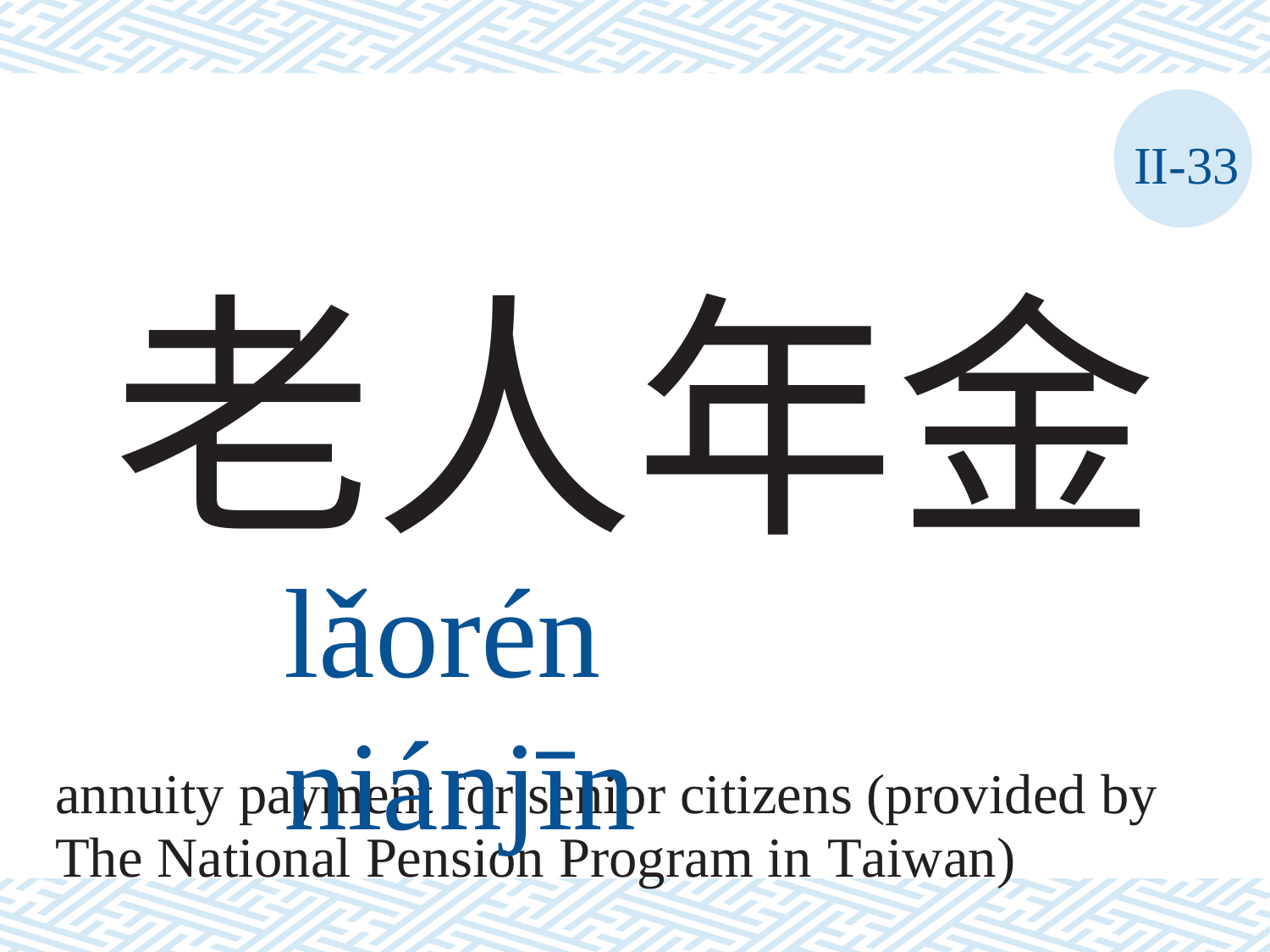

II-33
老人年金
lǎorén	niánjīn
annuity payment for senior citizens (provided by
The National Pension Program in Taiwan)